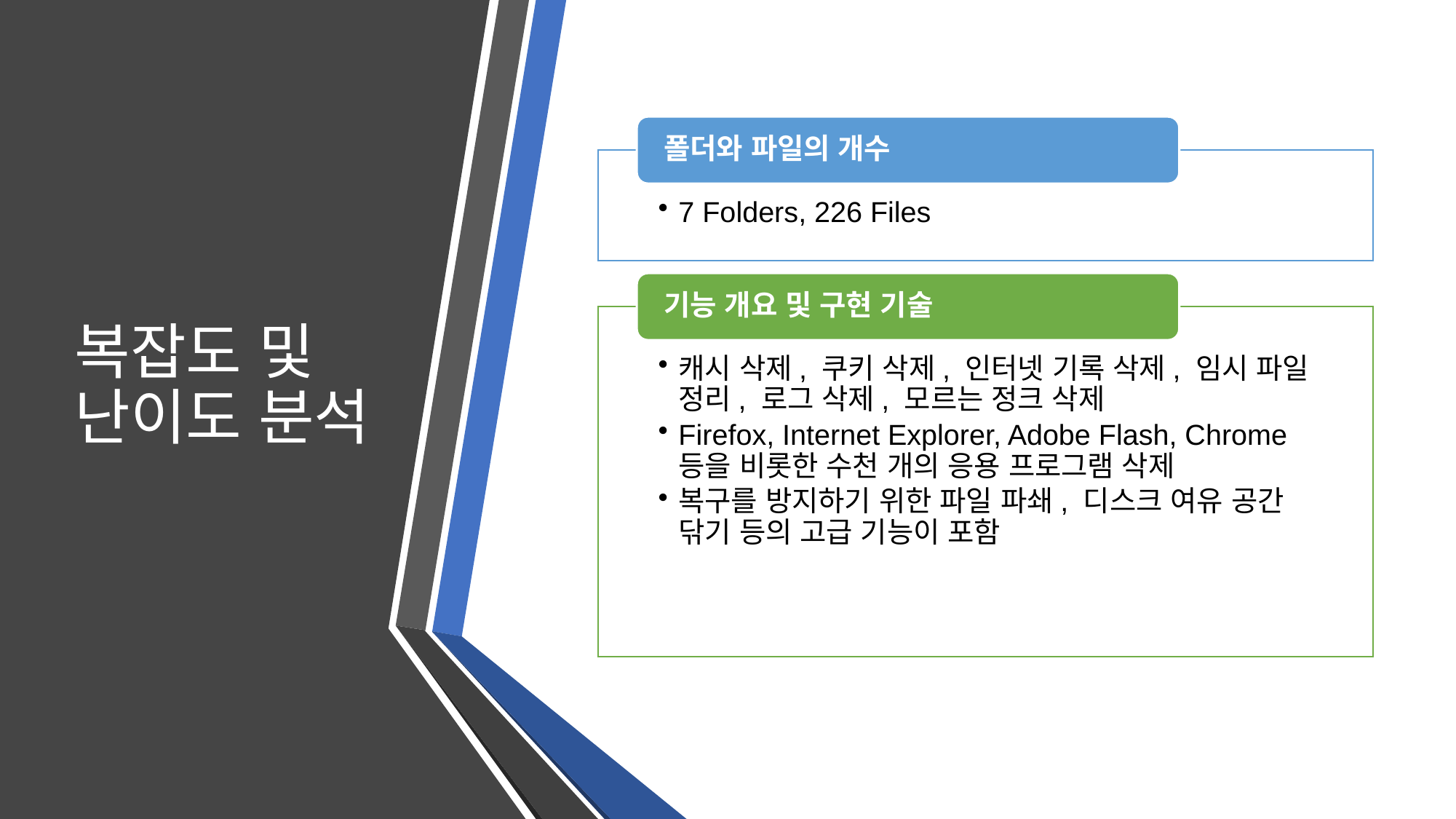

# 복잡도 및 난이도 분석
7 Folders, 226 Files
폴더와 파일의 개수
캐시 삭제, 쿠키 삭제, 인터넷 기록 삭제, 임시 파일 정리, 로그 삭제, 모르는 정크 삭제
Firefox, Internet Explorer, Adobe Flash, Chrome 등을 비롯한 수천 개의 응용 프로그램 삭제
복구를 방지하기 위한 파일 파쇄, 디스크 여유 공간 닦기 등의 고급 기능이 포함
기능 개요 및 구현 기술